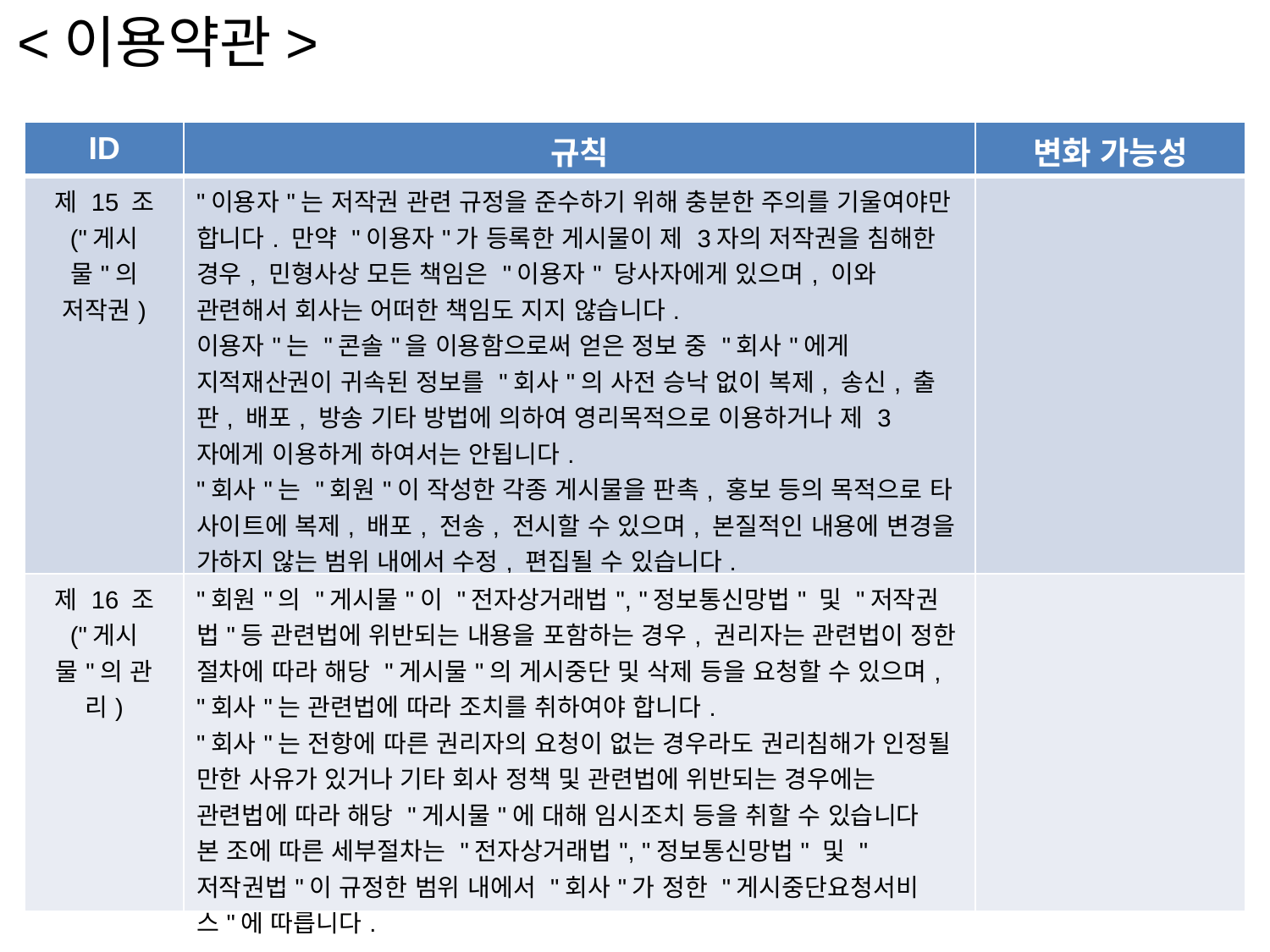

<이용약관>
| ID | 규칙 | 변화 가능성 |
| --- | --- | --- |
| 제 15 조 ("게시물"의 저작권) | "이용자"는 저작권 관련 규정을 준수하기 위해 충분한 주의를 기울여야만 합니다. 만약 "이용자"가 등록한 게시물이 제 3자의 저작권을 침해한 경우, 민형사상 모든 책임은 "이용자" 당사자에게 있으며, 이와 관련해서 회사는 어떠한 책임도 지지 않습니다. 이용자"는 "콘솔"을 이용함으로써 얻은 정보 중 "회사"에게 지적재산권이 귀속된 정보를 "회사"의 사전 승낙 없이 복제, 송신, 출판, 배포, 방송 기타 방법에 의하여 영리목적으로 이용하거나 제 3자에게 이용하게 하여서는 안됩니다. "회사"는 "회원"이 작성한 각종 게시물을 판촉, 홍보 등의 목적으로 타 사이트에 복제, 배포, 전송, 전시할 수 있으며, 본질적인 내용에 변경을 가하지 않는 범위 내에서 수정, 편집될 수 있습니다. "회사"가 작성한 저작물에 대한 저작권 및 기타 지적 재산권은 "회사"에 귀속합니다. |  |
| 제 16 조 ("게시물"의 관리) | "회원"의 "게시물"이 "전자상거래법", "정보통신망법" 및 "저작권법"등 관련법에 위반되는 내용을 포함하는 경우, 권리자는 관련법이 정한 절차에 따라 해당 "게시물"의 게시중단 및 삭제 등을 요청할 수 있으며, "회사"는 관련법에 따라 조치를 취하여야 합니다. "회사"는 전항에 따른 권리자의 요청이 없는 경우라도 권리침해가 인정될 만한 사유가 있거나 기타 회사 정책 및 관련법에 위반되는 경우에는 관련법에 따라 해당 "게시물"에 대해 임시조치 등을 취할 수 있습니다 본 조에 따른 세부절차는 "전자상거래법", "정보통신망법" 및 "저작권법"이 규정한 범위 내에서 "회사"가 정한 "게시중단요청서비스"에 따릅니다. |  |